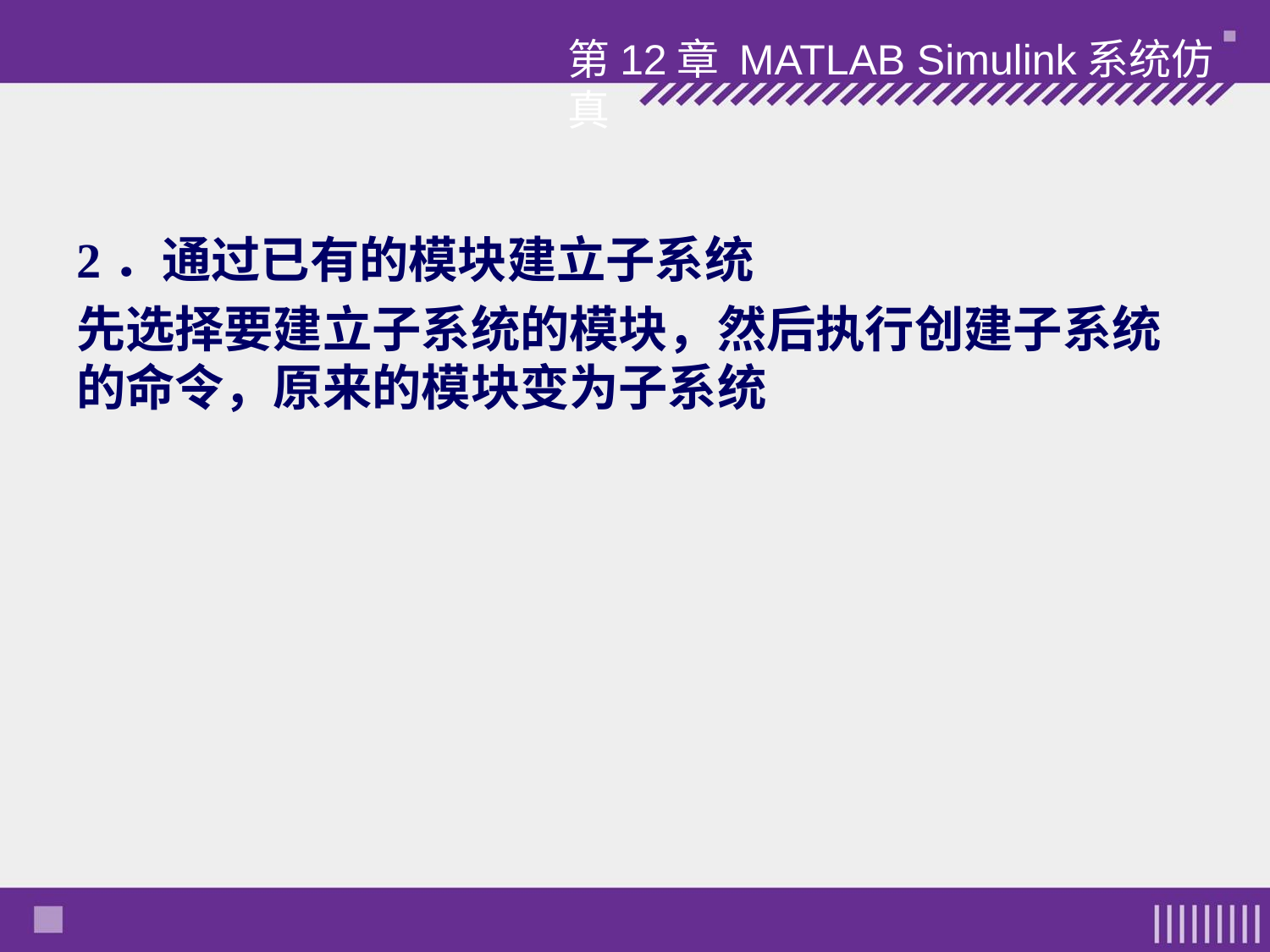

第12章 MATLAB Simulink系统仿真
2．通过已有的模块建立子系统
先选择要建立子系统的模块，然后执行创建子系统的命令，原来的模块变为子系统